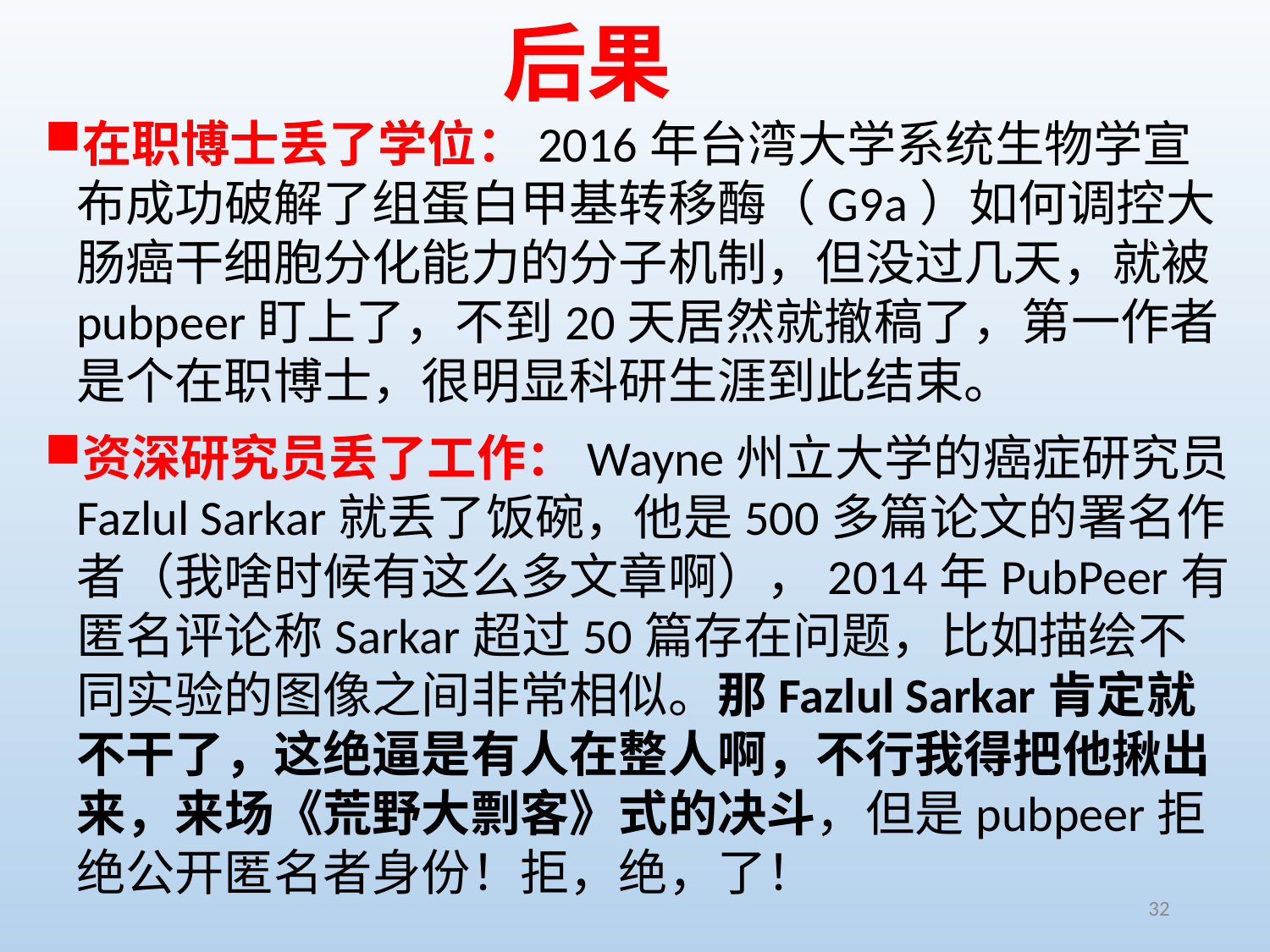

# 后果
在职博士丢了学位：2016年台湾大学系统生物学宣布成功破解了组蛋白甲基转移酶（G9a）如何调控大肠癌干细胞分化能力的分子机制，但没过几天，就被pubpeer盯上了，不到20天居然就撤稿了，第一作者是个在职博士，很明显科研生涯到此结束。
资深研究员丢了工作：Wayne州立大学的癌症研究员Fazlul Sarkar就丢了饭碗，他是500多篇论文的署名作者（我啥时候有这么多文章啊），2014年PubPeer有匿名评论称Sarkar超过50篇存在问题，比如描绘不 同实验的图像之间非常相似。那Fazlul Sarkar肯定就不干了，这绝逼是有人在整人啊，不行我得把他揪出来，来场《荒野大剽客》式的决斗，但是pubpeer拒绝公开匿名者身份！拒，绝，了！
32